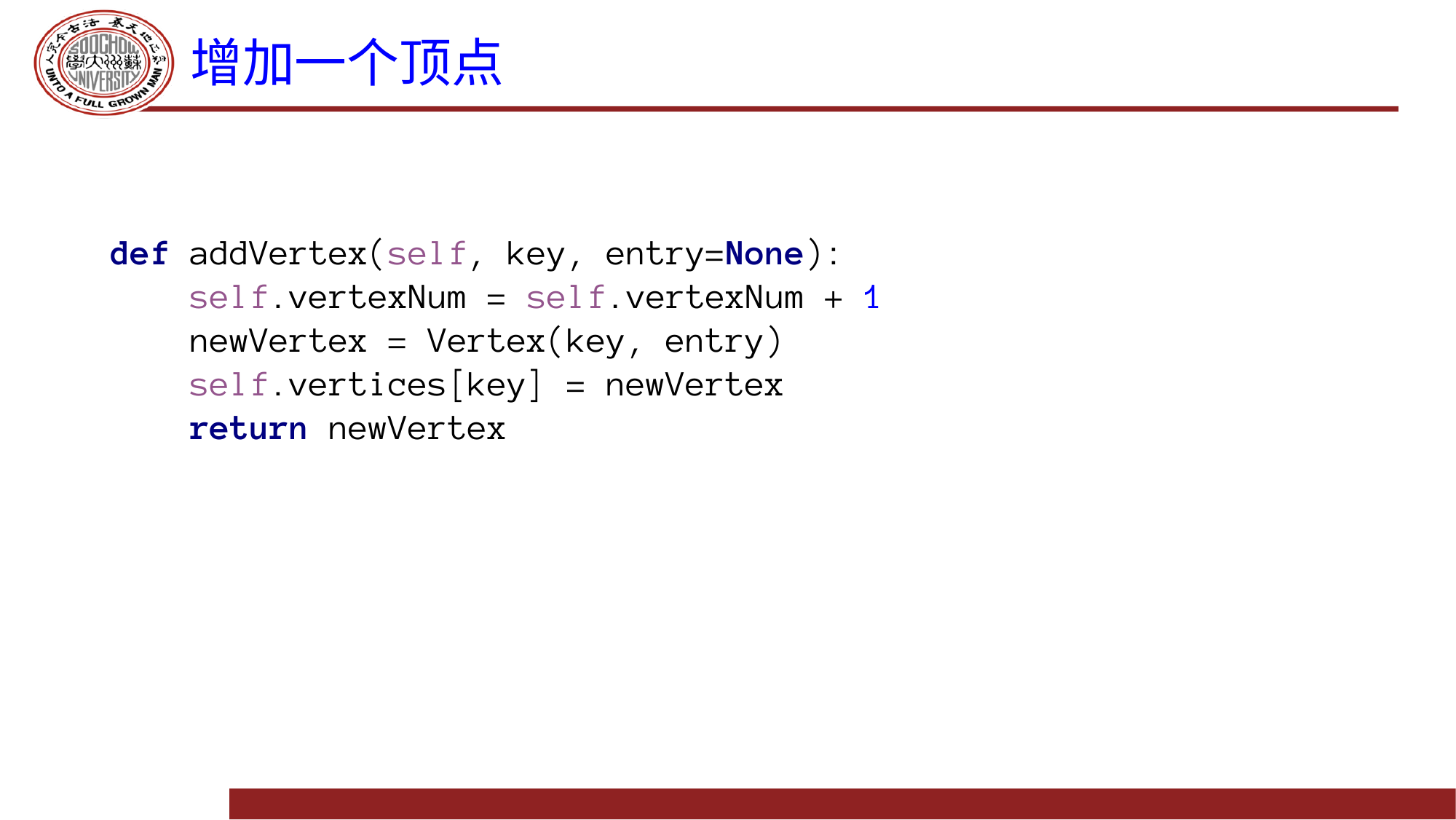

# 增加一个顶点
def addVertex(self, key, entry=None):
    self.vertexNum = self.vertexNum + 1
    newVertex = Vertex(key, entry)
    self.vertices[key] = newVertex
    return newVertex